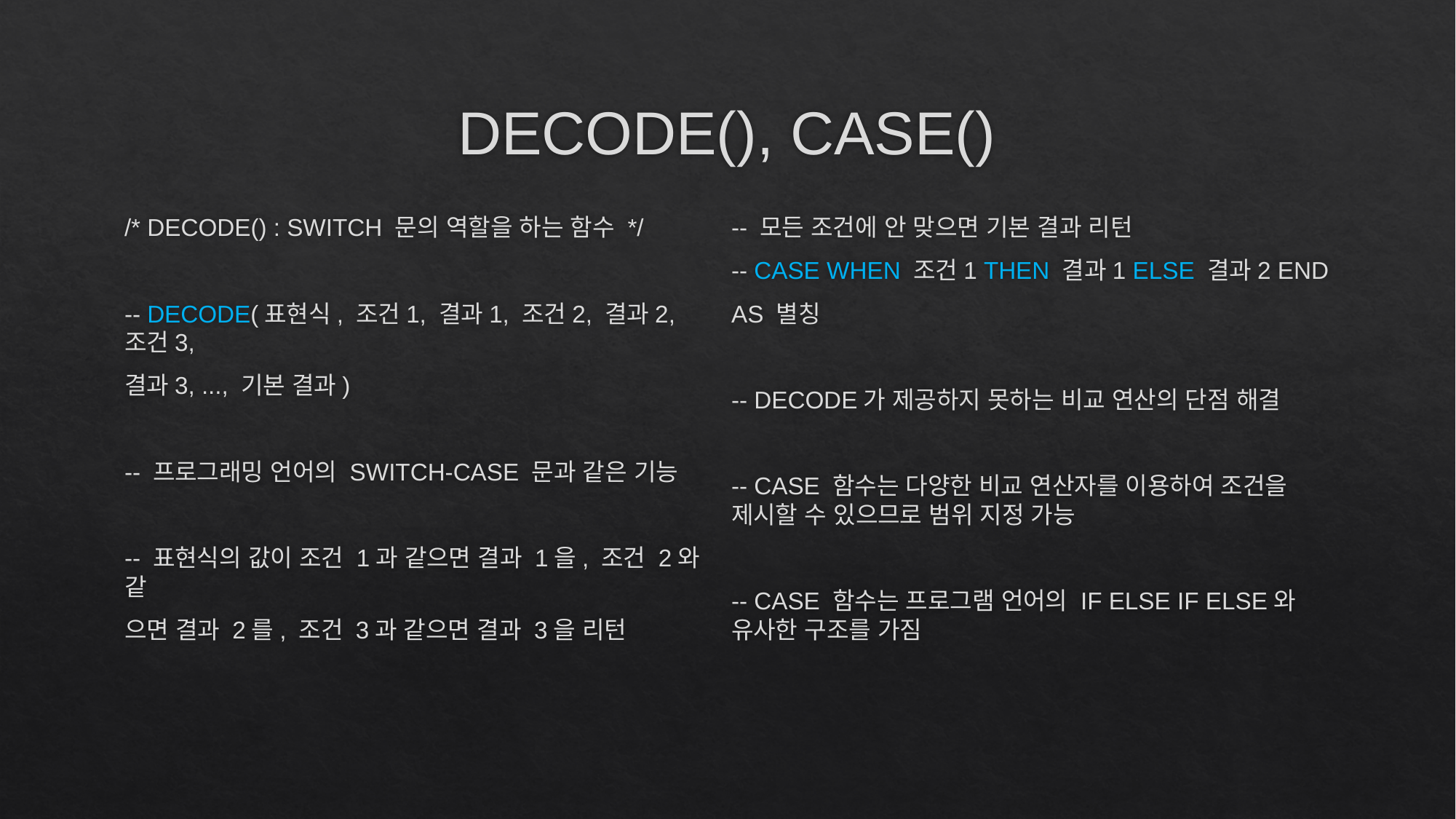

# DECODE(), CASE()
/* DECODE() : SWITCH 문의 역할을 하는 함수 */

-- DECODE(표현식, 조건1, 결과1, 조건2, 결과2, 조건3,
결과3, ..., 기본 결과)

-- 프로그래밍 언어의 SWITCH-CASE 문과 같은 기능

-- 표현식의 값이 조건 1과 같으면 결과 1을, 조건 2와 같
으면 결과 2를, 조건 3과 같으면 결과 3을 리턴

-- 모든 조건에 안 맞으면 기본 결과 리턴
-- CASE WHEN 조건1 THEN 결과1 ELSE 결과2 END
AS 별칭

-- DECODE가 제공하지 못하는 비교 연산의 단점 해결

-- CASE 함수는 다양한 비교 연산자를 이용하여 조건을 제시할 수 있으므로 범위 지정 가능

-- CASE 함수는 프로그램 언어의 IF ELSE IF ELSE와 유사한 구조를 가짐